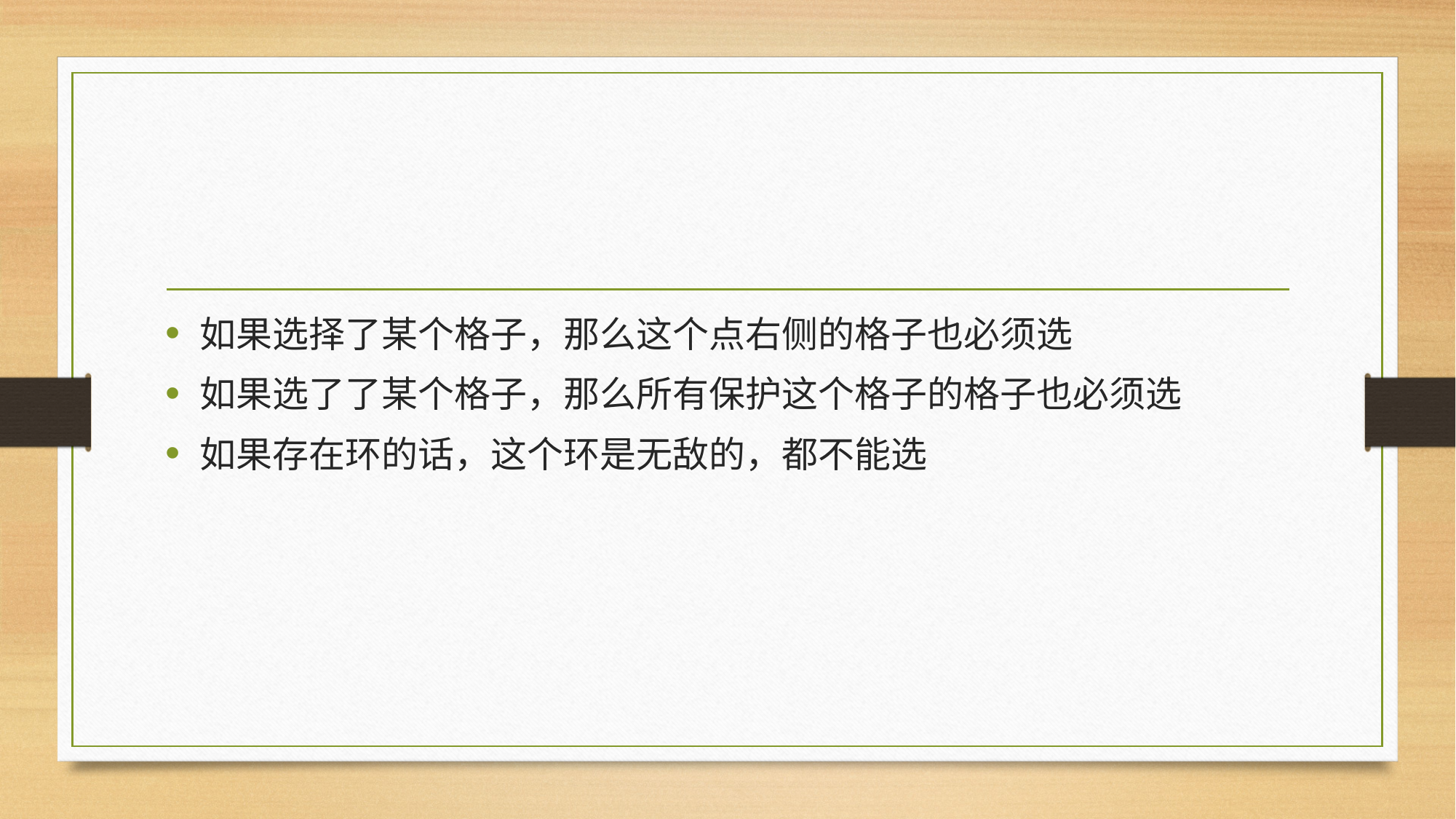

#
如果选择了某个格子，那么这个点右侧的格子也必须选
如果选了了某个格子，那么所有保护这个格子的格子也必须选
如果存在环的话，这个环是无敌的，都不能选